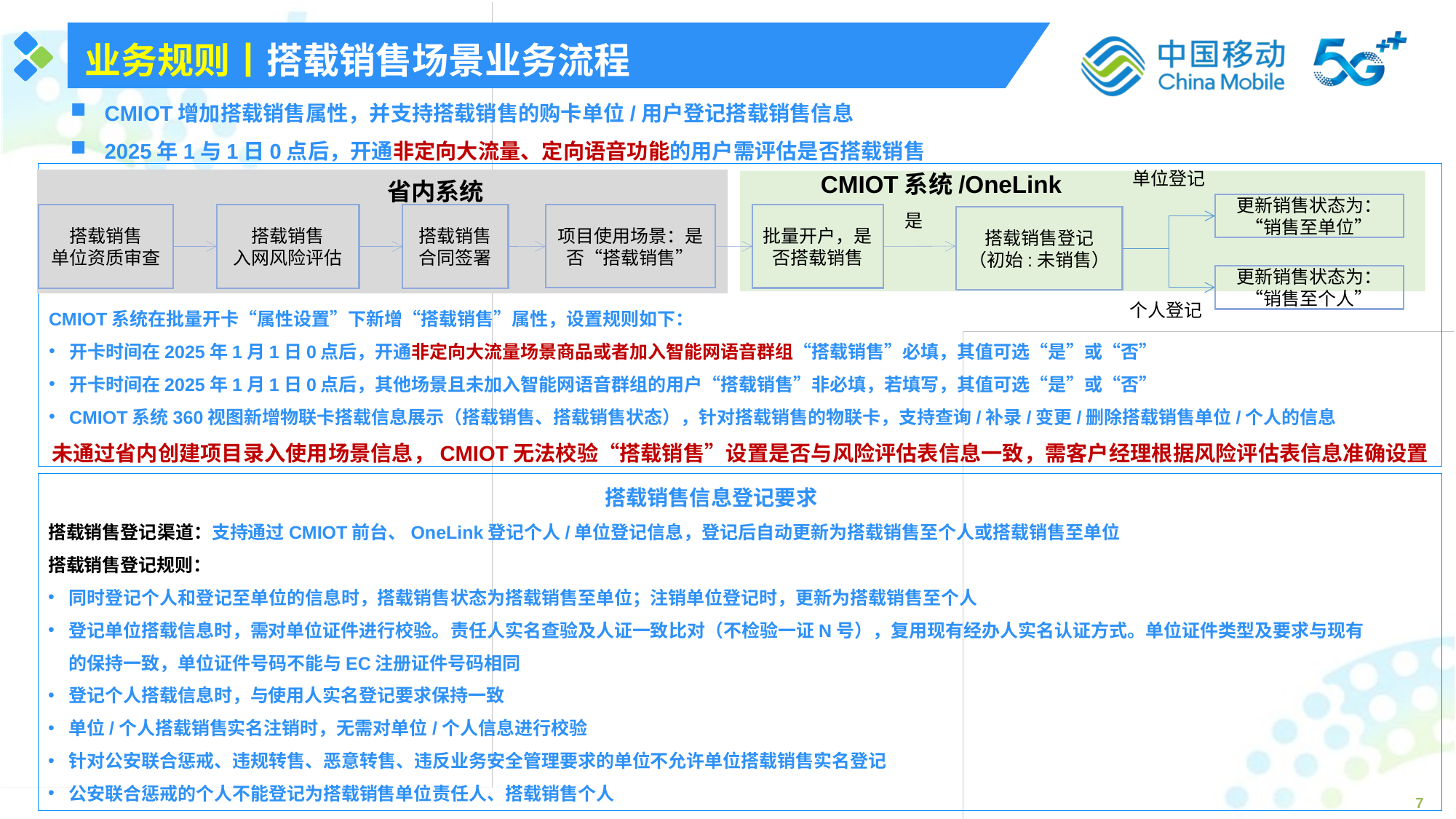

业务规则丨搭载销售场景业务流程
CMIOT增加搭载销售属性，并支持搭载销售的购卡单位/用户登记搭载销售信息
2025年1与1日0点后，开通非定向大流量、定向语音功能的用户需评估是否搭载销售

单位登记
更新销售状态为：“销售至单位”
是
批量开户，是否搭载销售
搭载销售
单位资质审查
搭载销售
入网风险评估
项目使用场景：是否“搭载销售”
搭载销售
合同签署
搭载销售登记
（初始:未销售）
更新销售状态为：“销售至个人”
个人登记

CMIOT系统/OneLink

省内系统

CMIOT系统在批量开卡“属性设置”下新增“搭载销售”属性，设置规则如下：
开卡时间在2025年1月1日0点后，开通非定向大流量场景商品或者加入智能网语音群组“搭载销售”必填，其值可选“是”或“否”
开卡时间在2025年1月1日0点后，其他场景且未加入智能网语音群组的用户“搭载销售”非必填，若填写，其值可选“是”或“否”
CMIOT系统360视图新增物联卡搭载信息展示（搭载销售、搭载销售状态），针对搭载销售的物联卡，支持查询/补录/变更/删除搭载销售单位/个人的信息
未通过省内创建项目录入使用场景信息，CMIOT无法校验“搭载销售”设置是否与风险评估表信息一致，需客户经理根据风险评估表信息准确设置
搭载销售信息登记要求
搭载销售登记渠道：支持通过CMIOT前台、OneLink登记个人/单位登记信息，登记后自动更新为搭载销售至个人或搭载销售至单位
搭载销售登记规则：
同时登记个人和登记至单位的信息时，搭载销售状态为搭载销售至单位；注销单位登记时，更新为搭载销售至个人
登记单位搭载信息时，需对单位证件进行校验。责任人实名查验及人证一致比对（不检验一证N号），复用现有经办人实名认证方式。单位证件类型及要求与现有的保持一致，单位证件号码不能与EC注册证件号码相同
登记个人搭载信息时，与使用人实名登记要求保持一致
单位/个人搭载销售实名注销时，无需对单位/个人信息进行校验
针对公安联合惩戒、违规转售、恶意转售、违反业务安全管理要求的单位不允许单位搭载销售实名登记
公安联合惩戒的个人不能登记为搭载销售单位责任人、搭载销售个人